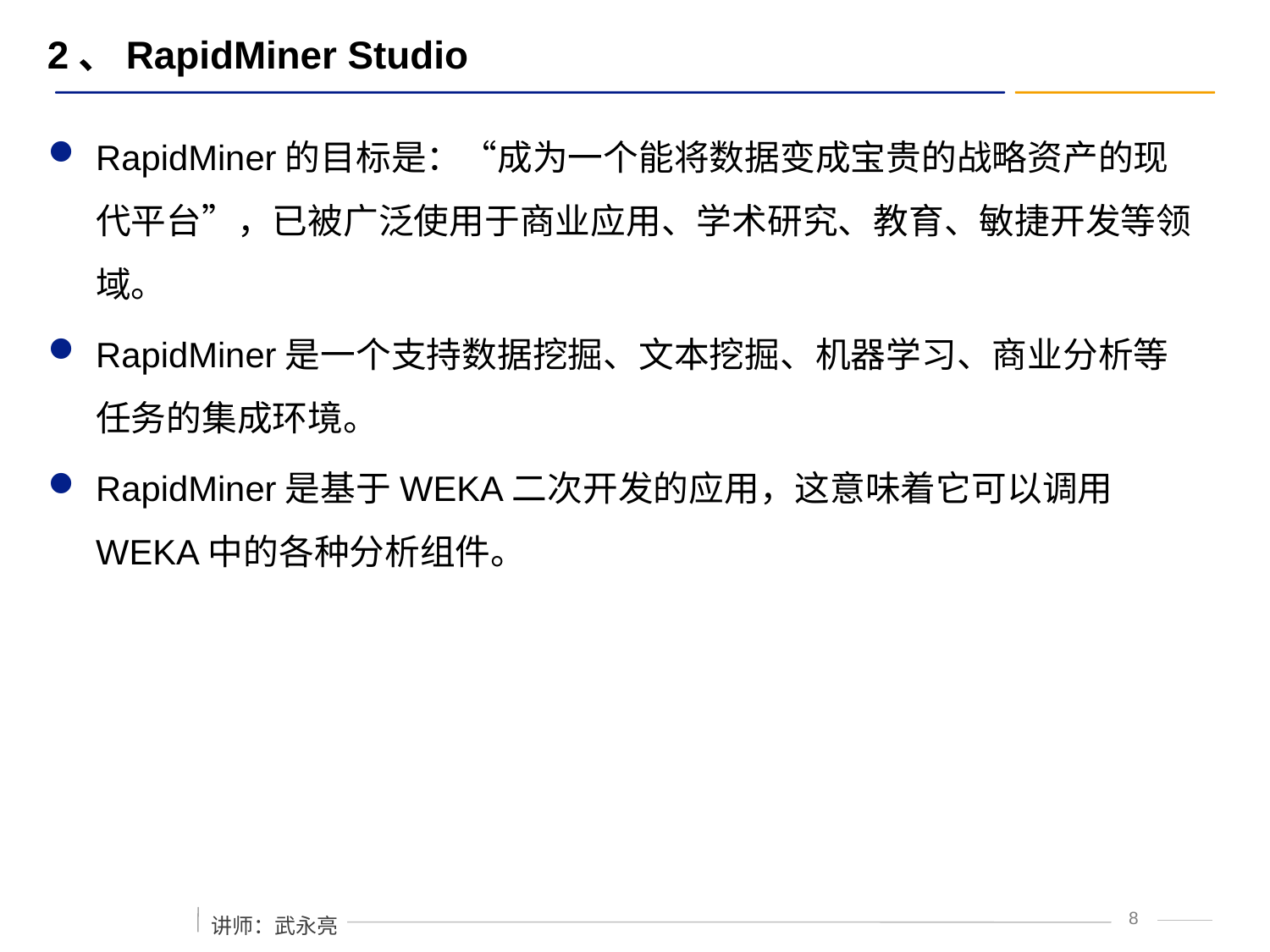

# 2、RapidMiner Studio
RapidMiner的目标是：“成为一个能将数据变成宝贵的战略资产的现代平台”，已被广泛使用于商业应用、学术研究、教育、敏捷开发等领域。
RapidMiner是一个支持数据挖掘、文本挖掘、机器学习、商业分析等任务的集成环境。
RapidMiner是基于WEKA二次开发的应用，这意味着它可以调用WEKA中的各种分析组件。